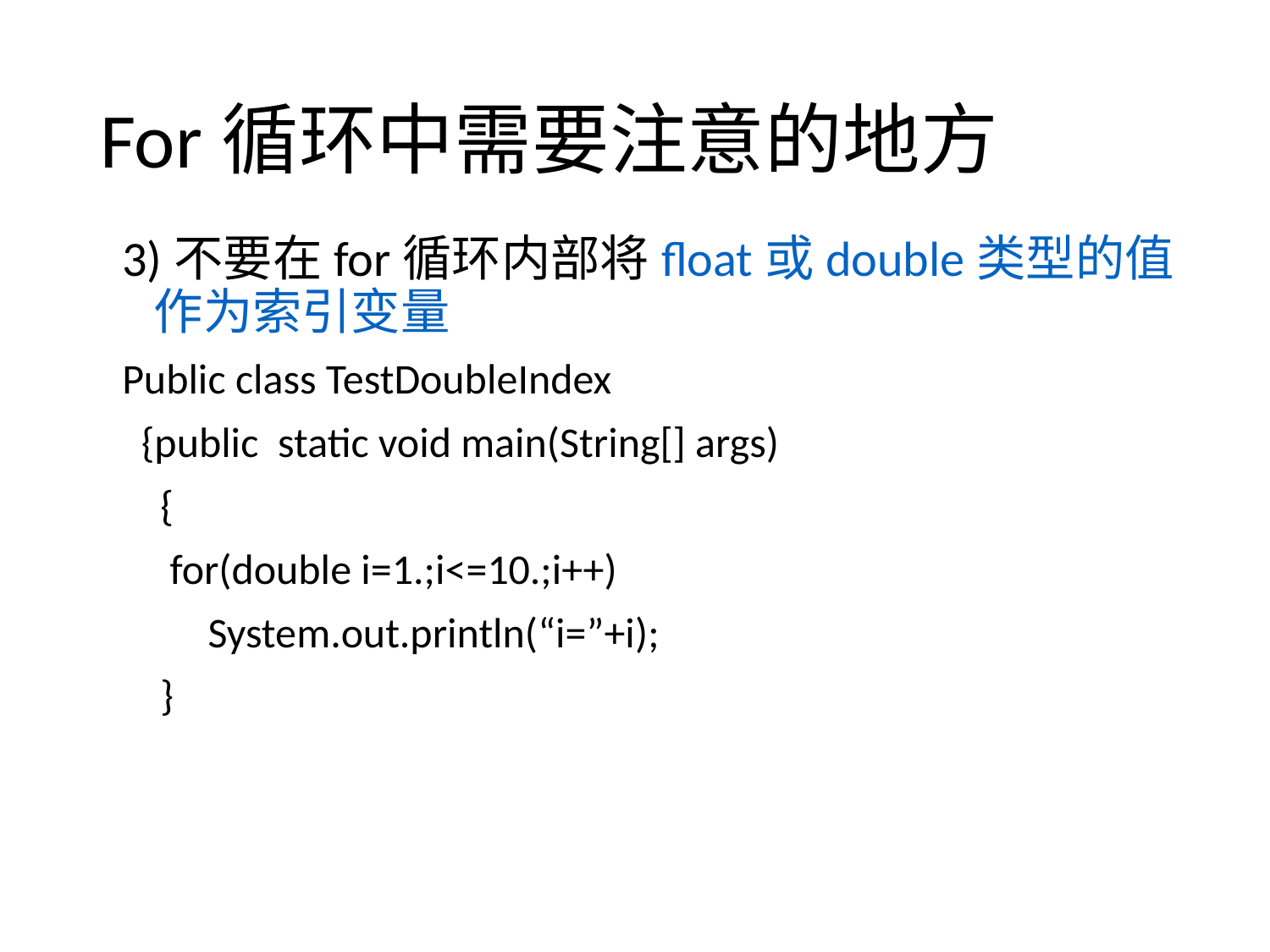

# For循环中需要注意的地方
3)不要在for循环内部将float或double类型的值作为索引变量
Public class TestDoubleIndex
  {public  static void main(String[] args)
    {
     for(double i=1.;i<=10.;i++)
         System.out.println(“i=”+i);
    }